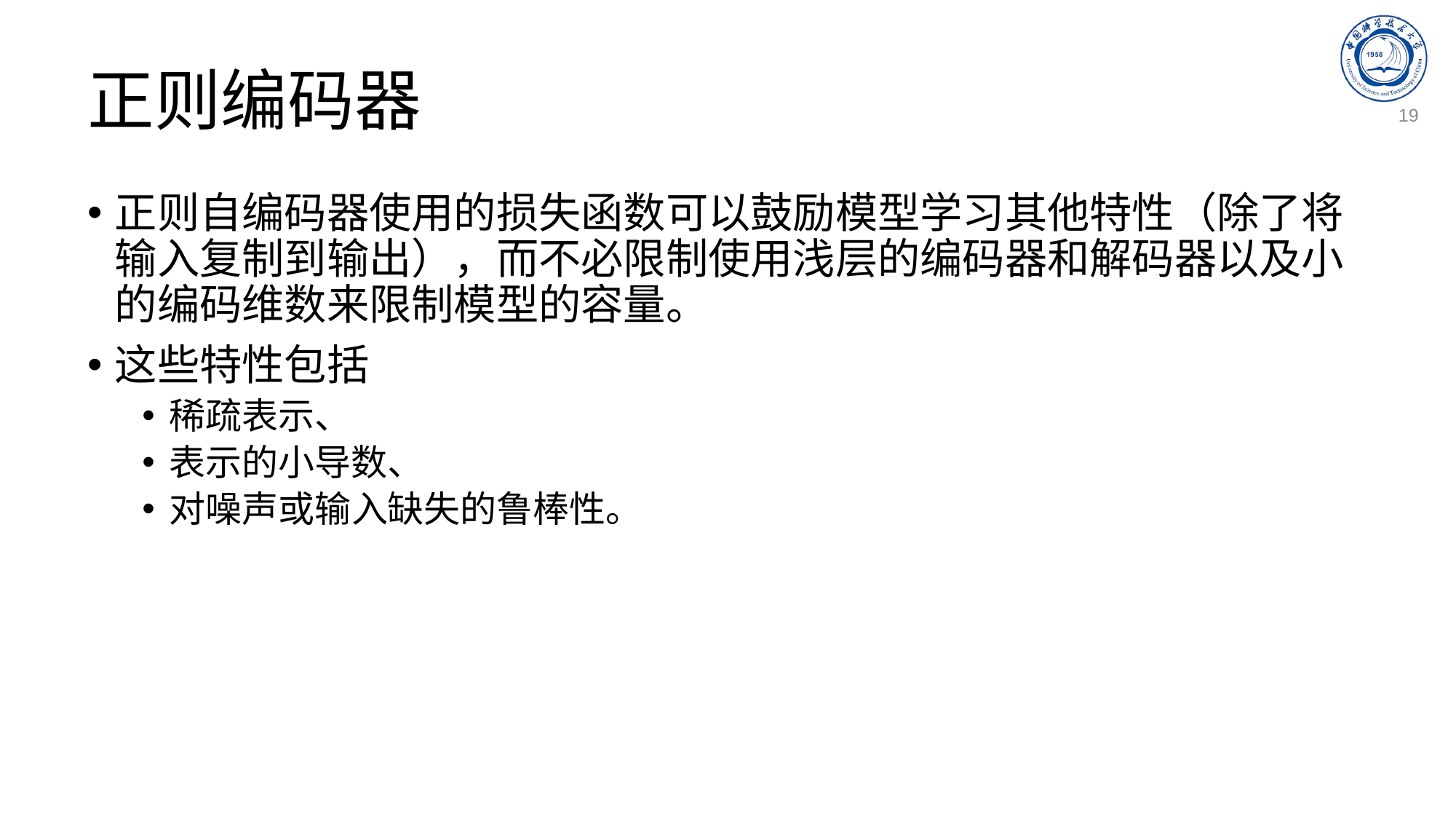

# 正则编码器
19
正则自编码器使用的损失函数可以鼓励模型学习其他特性（除了将输入复制到输出），而不必限制使用浅层的编码器和解码器以及小的编码维数来限制模型的容量。
这些特性包括
稀疏表示、
表示的小导数、
对噪声或输入缺失的鲁棒性。